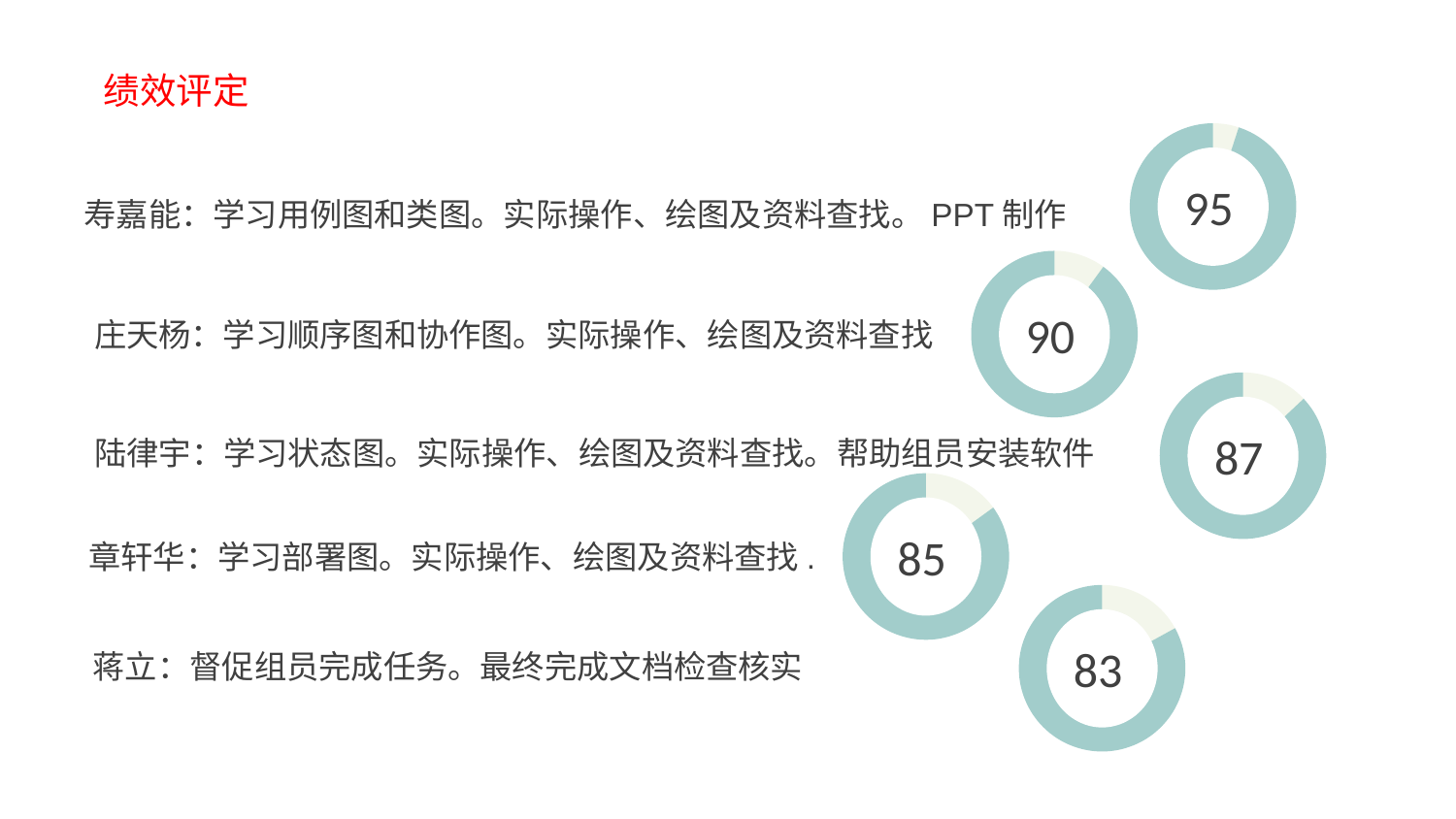

绩效评定

### Chart

| Category | 销售额 |
|---|---|
| 第一季度 | 5.0 |
| 第二季度 | 95.0 |
95
寿嘉能：学习用例图和类图。实际操作、绘图及资料查找。PPT制作

### Chart

| Category | 销售额 |
|---|---|
| 第一季度 | 10.0 |
| 第二季度 | 90.0 |
90
庄天杨：学习顺序图和协作图。实际操作、绘图及资料查找

### Chart

| Category | 销售额 |
|---|---|
| 第一季度 | 13.0 |
| 第二季度 | 87.0 |
87
陆律宇：学习状态图。实际操作、绘图及资料查找。帮助组员安装软件

### Chart

| Category | 销售额 |
|---|---|
| 第一季度 | 15.0 |
| 第二季度 | 85.0 |
85
章轩华：学习部署图。实际操作、绘图及资料查找.

### Chart

| Category | 销售额 |
|---|---|
| 第一季度 | 17.0 |
| 第二季度 | 83.0 |
83
蒋立：督促组员完成任务。最终完成文档检查核实